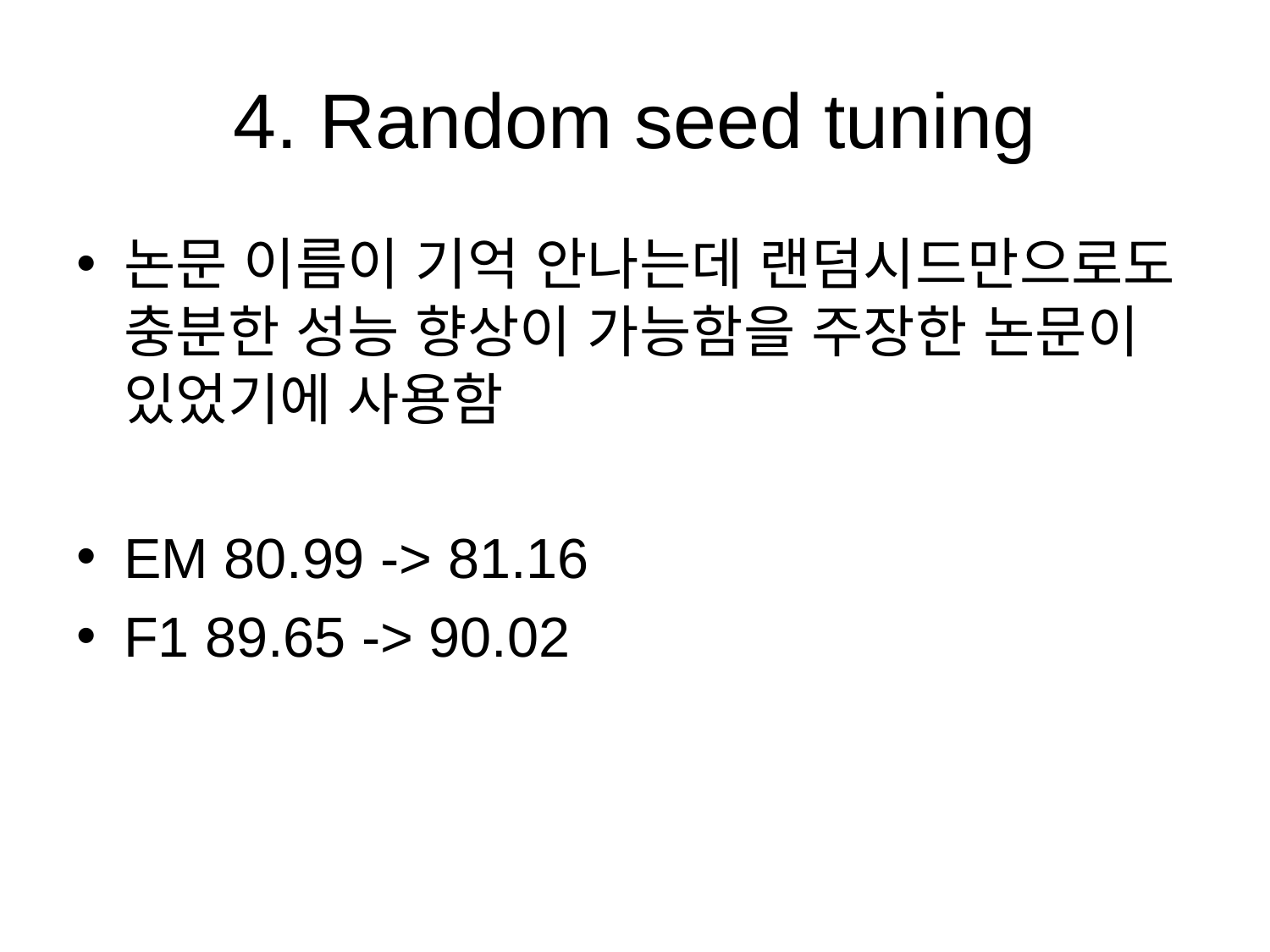

# 4. Random seed tuning
논문 이름이 기억 안나는데 랜덤시드만으로도 충분한 성능 향상이 가능함을 주장한 논문이 있었기에 사용함

EM 80.99 -> 81.16
F1 89.65 -> 90.02